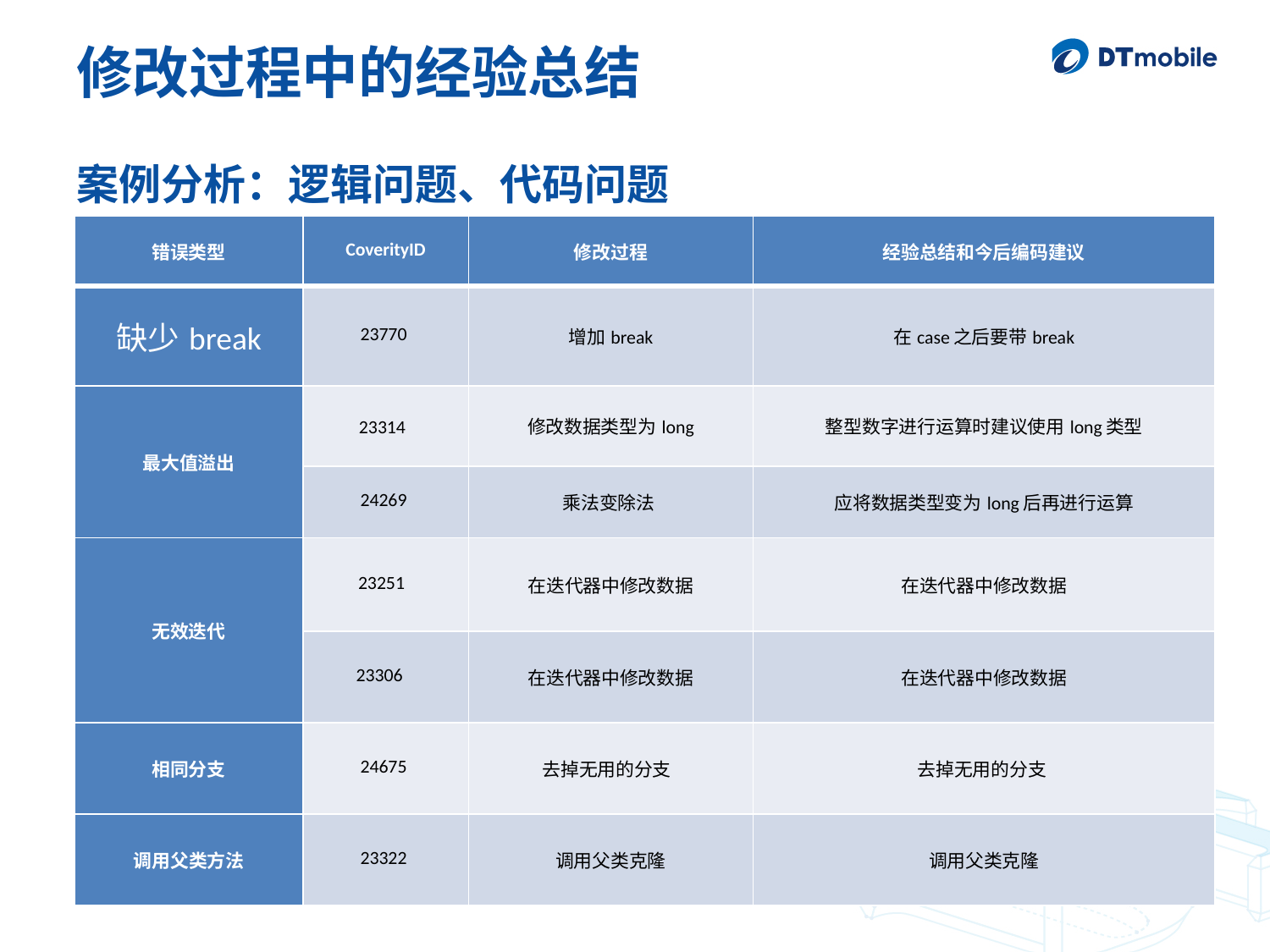

# 修改过程中的经验总结
案例分析：逻辑问题、代码问题

| 错误类型 | CoverityID | 修改过程 | 经验总结和今后编码建议 |
| --- | --- | --- | --- |
| 缺少break | 23770 | 增加break | 在case之后要带break |
| 最大值溢出 | 23314 | 修改数据类型为long | 整型数字进行运算时建议使用long类型 |
|  | 24269 | 乘法变除法 | 应将数据类型变为long后再进行运算 |
| 无效迭代 | 23251 | 在迭代器中修改数据 | 在迭代器中修改数据 |
|  | 23306 | 在迭代器中修改数据 | 在迭代器中修改数据 |
| 相同分支 | 24675 | 去掉无用的分支 | 去掉无用的分支 |
| 调用父类方法 | 23322 | 调用父类克隆 | 调用父类克隆 |